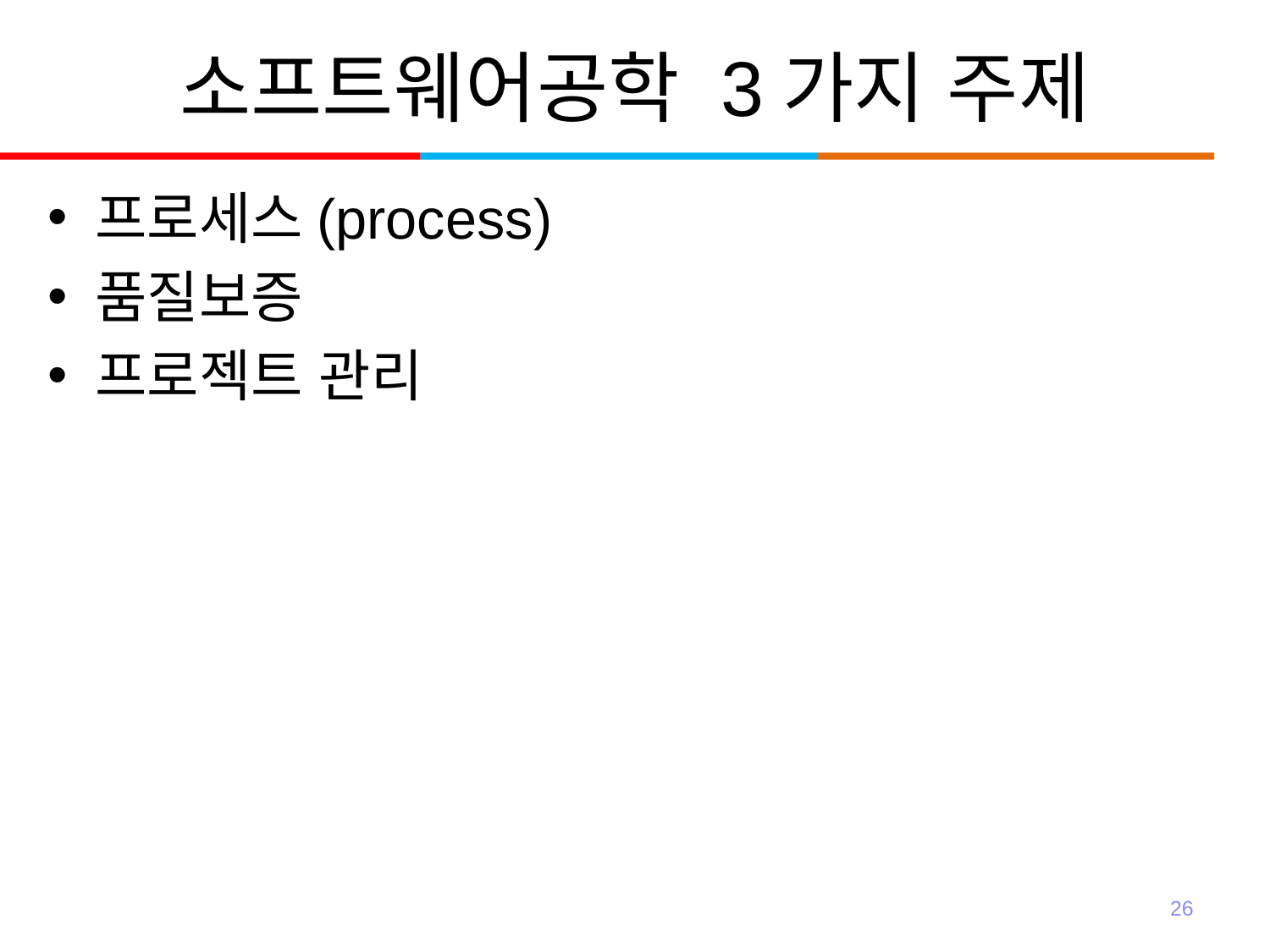

# 소프트웨어공학 3가지 주제
프로세스(process)
품질보증
프로젝트 관리
26